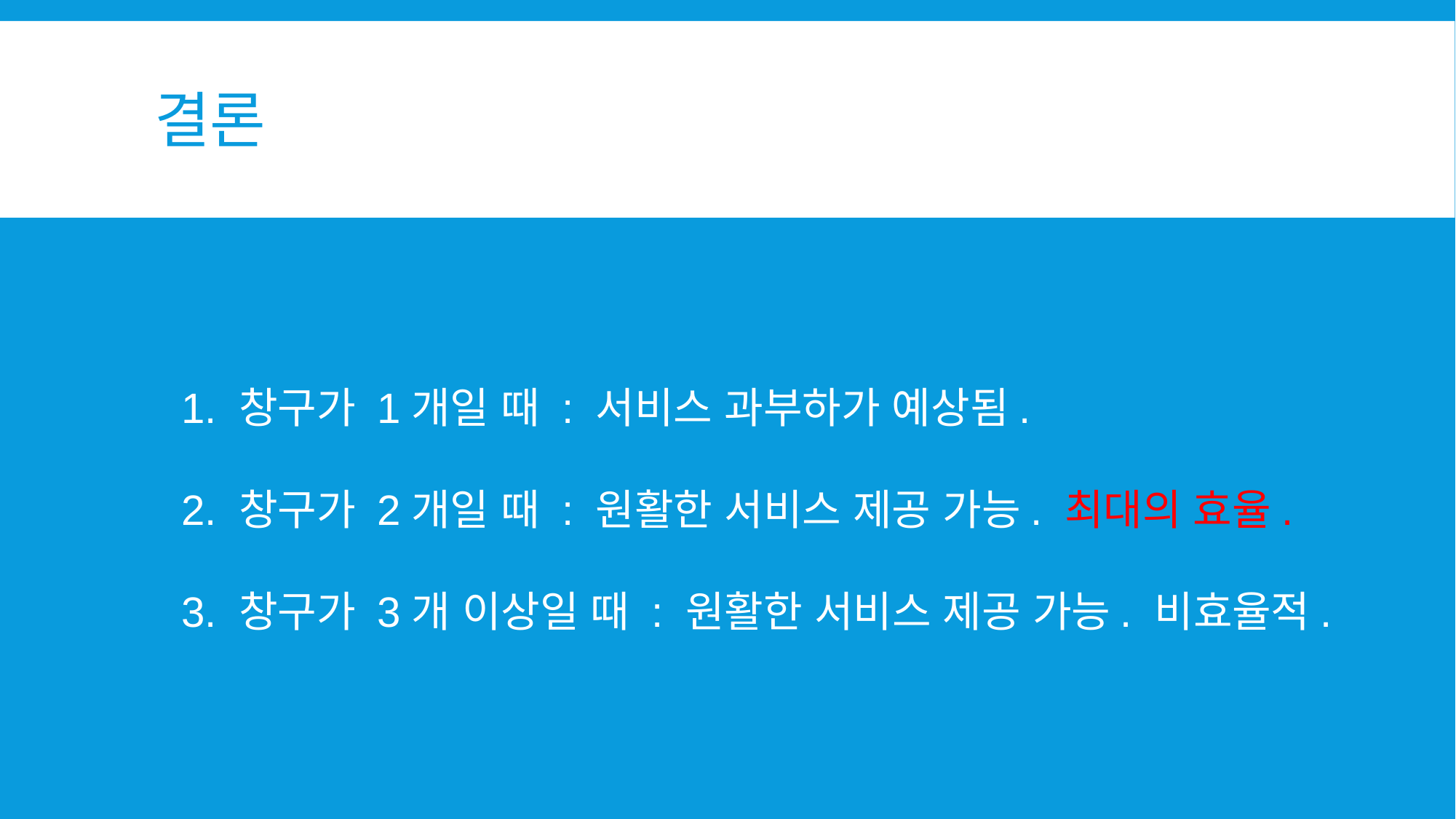

# 결론
1. 창구가 1개일 때 : 서비스 과부하가 예상됨.
2. 창구가 2개일 때 : 원활한 서비스 제공 가능. 최대의 효율.
3. 창구가 3개 이상일 때 : 원활한 서비스 제공 가능. 비효율적.